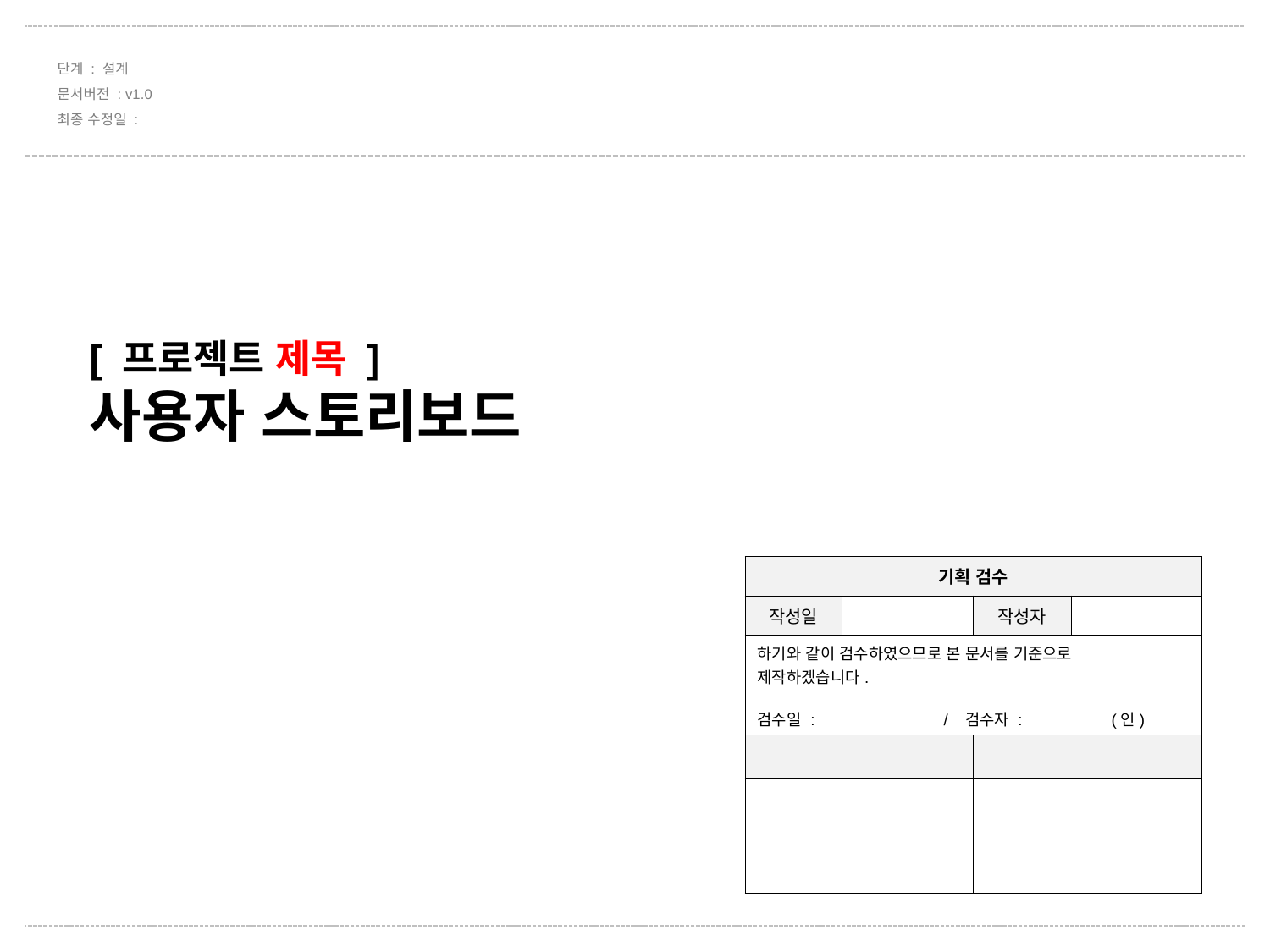

[ 프로젝트 제목 ]
사용자 스토리보드
| 기획 검수 |  |  |  |
| --- | --- | --- | --- |
| 작성일 |  | 작성자 |  |
| 하기와 같이 검수하였으므로 본 문서를 기준으로 제작하겠습니다. 검수일 : / 검수자 : (인) |  |  |  |
|  |  |  |  |
|  |  |  |  |